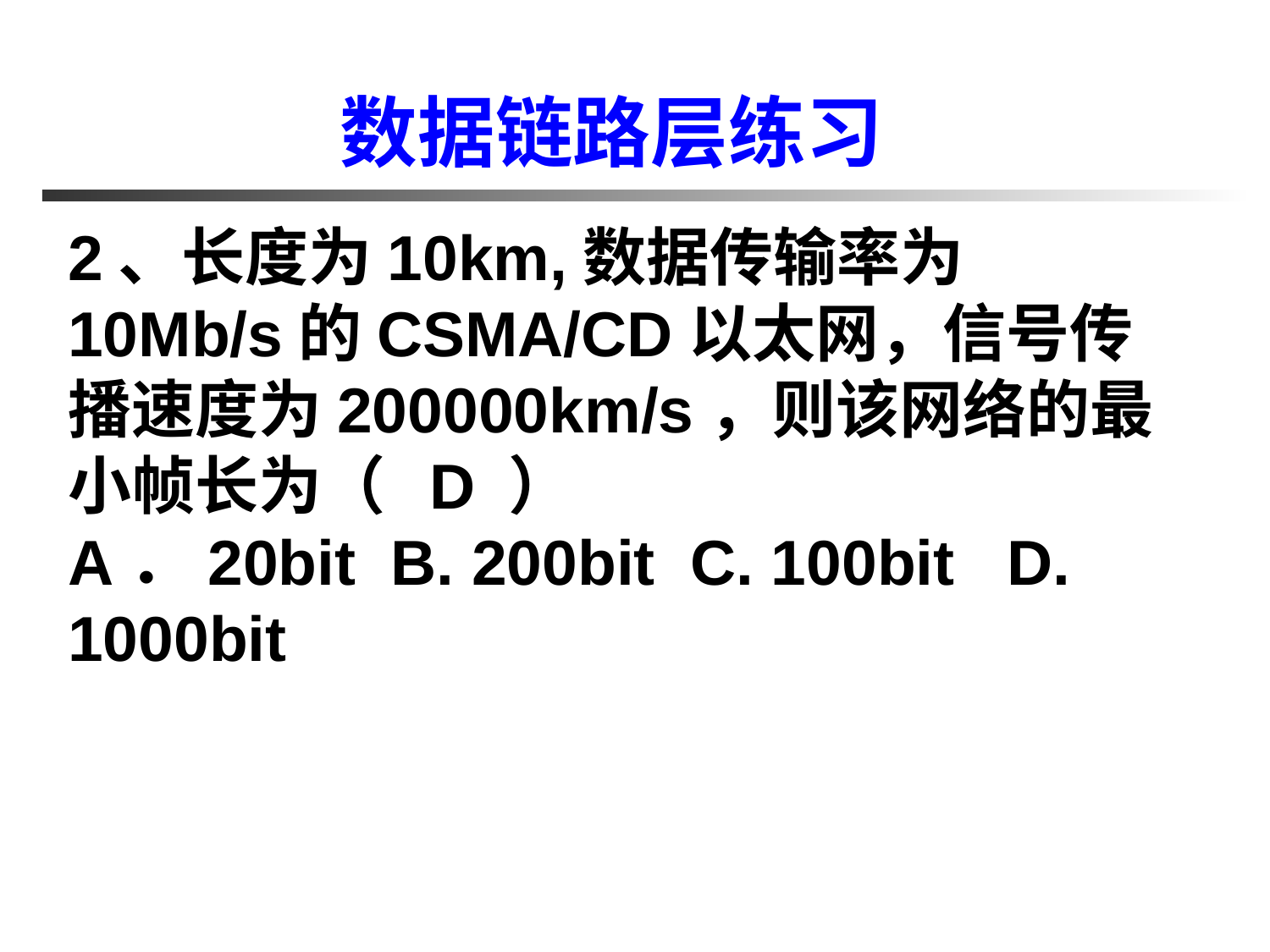

数据链路层练习
2、长度为10km,数据传输率为10Mb/s的CSMA/CD以太网，信号传播速度为200000km/s，则该网络的最小帧长为（  D ）
A．20bit  B. 200bit  C. 100bit   D. 1000bit